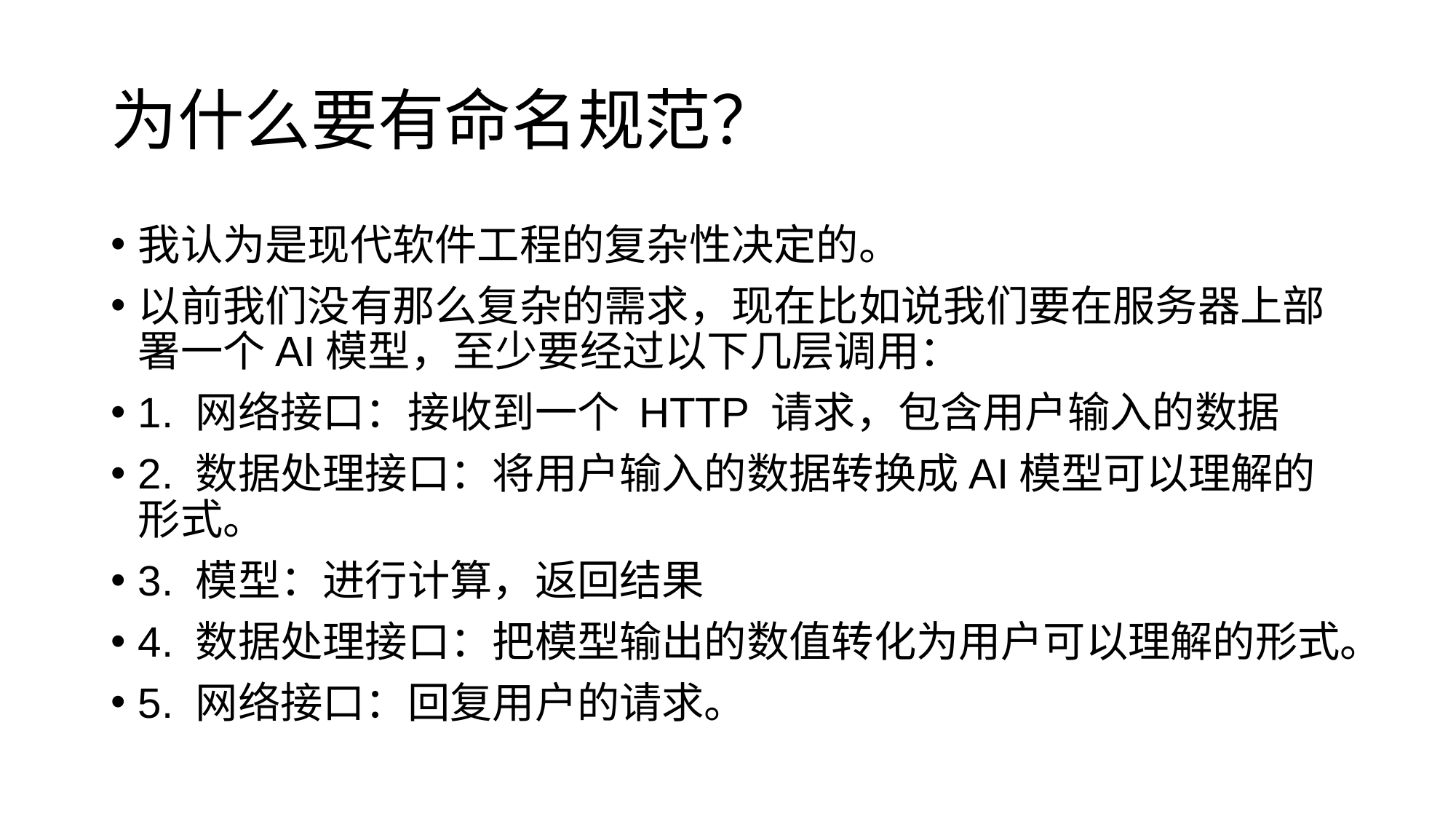

# 为什么要有命名规范？
我认为是现代软件工程的复杂性决定的。
以前我们没有那么复杂的需求，现在比如说我们要在服务器上部署一个AI模型，至少要经过以下几层调用：
1. 网络接口：接收到一个 HTTP 请求，包含用户输入的数据
2. 数据处理接口：将用户输入的数据转换成AI模型可以理解的形式。
3. 模型：进行计算，返回结果
4. 数据处理接口：把模型输出的数值转化为用户可以理解的形式。
5. 网络接口：回复用户的请求。